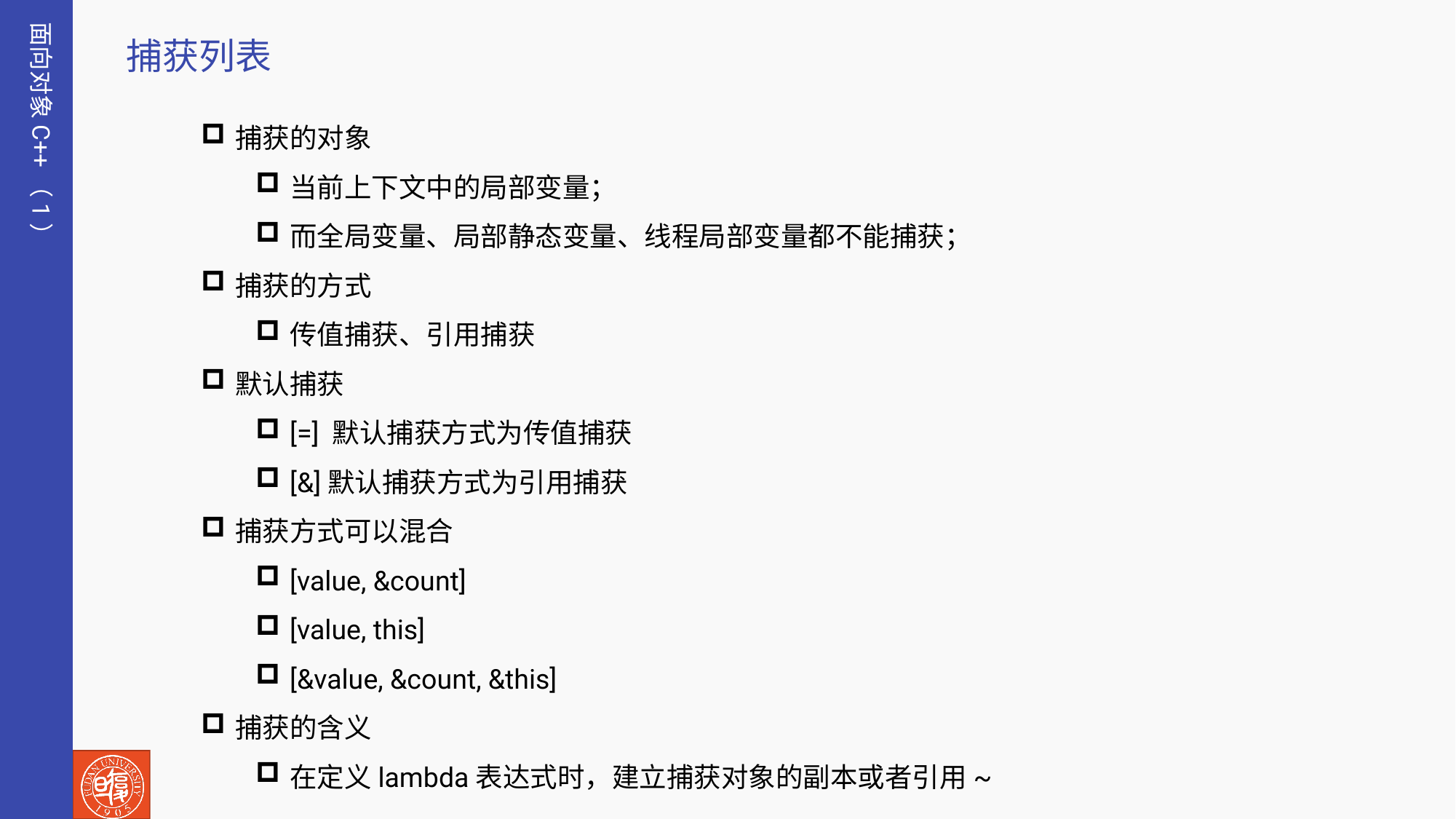

面向对象C++（1）
捕获列表
捕获的对象
当前上下文中的局部变量；
而全局变量、局部静态变量、线程局部变量都不能捕获；
捕获的方式
传值捕获、引用捕获
默认捕获
[=] 默认捕获方式为传值捕获
[&]默认捕获方式为引用捕获
捕获方式可以混合
[value, &count]
[value, this]
[&value, &count, &this]
捕获的含义
在定义lambda表达式时，建立捕获对象的副本或者引用~